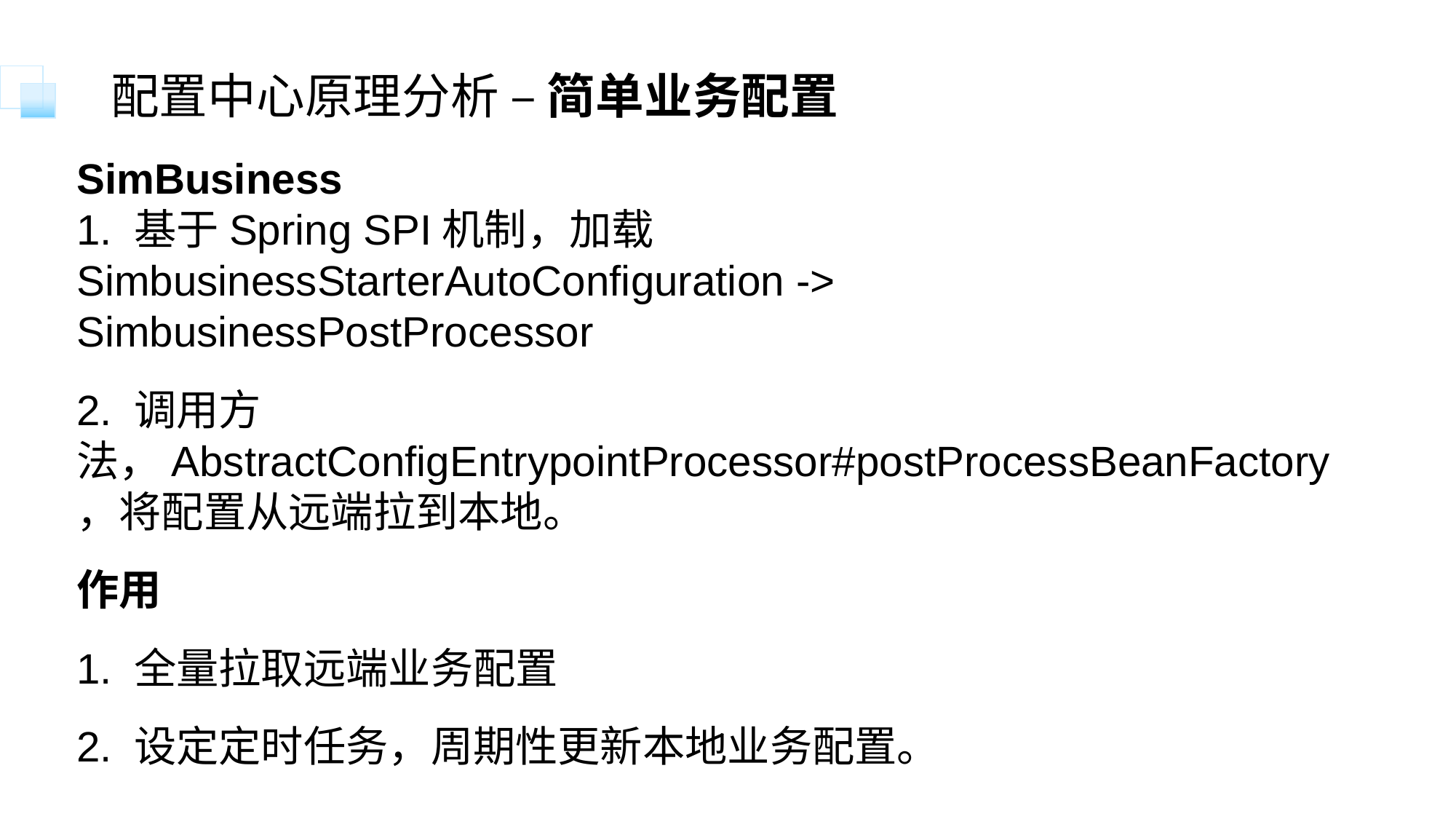

# 配置中心原理分析 – 简单业务配置
SimBusiness
1. 基于Spring SPI机制，加载 SimbusinessStarterAutoConfiguration -> SimbusinessPostProcessor
2. 调用方法，AbstractConfigEntrypointProcessor#postProcessBeanFactory，将配置从远端拉到本地。
作用
1. 全量拉取远端业务配置
2. 设定定时任务，周期性更新本地业务配置。